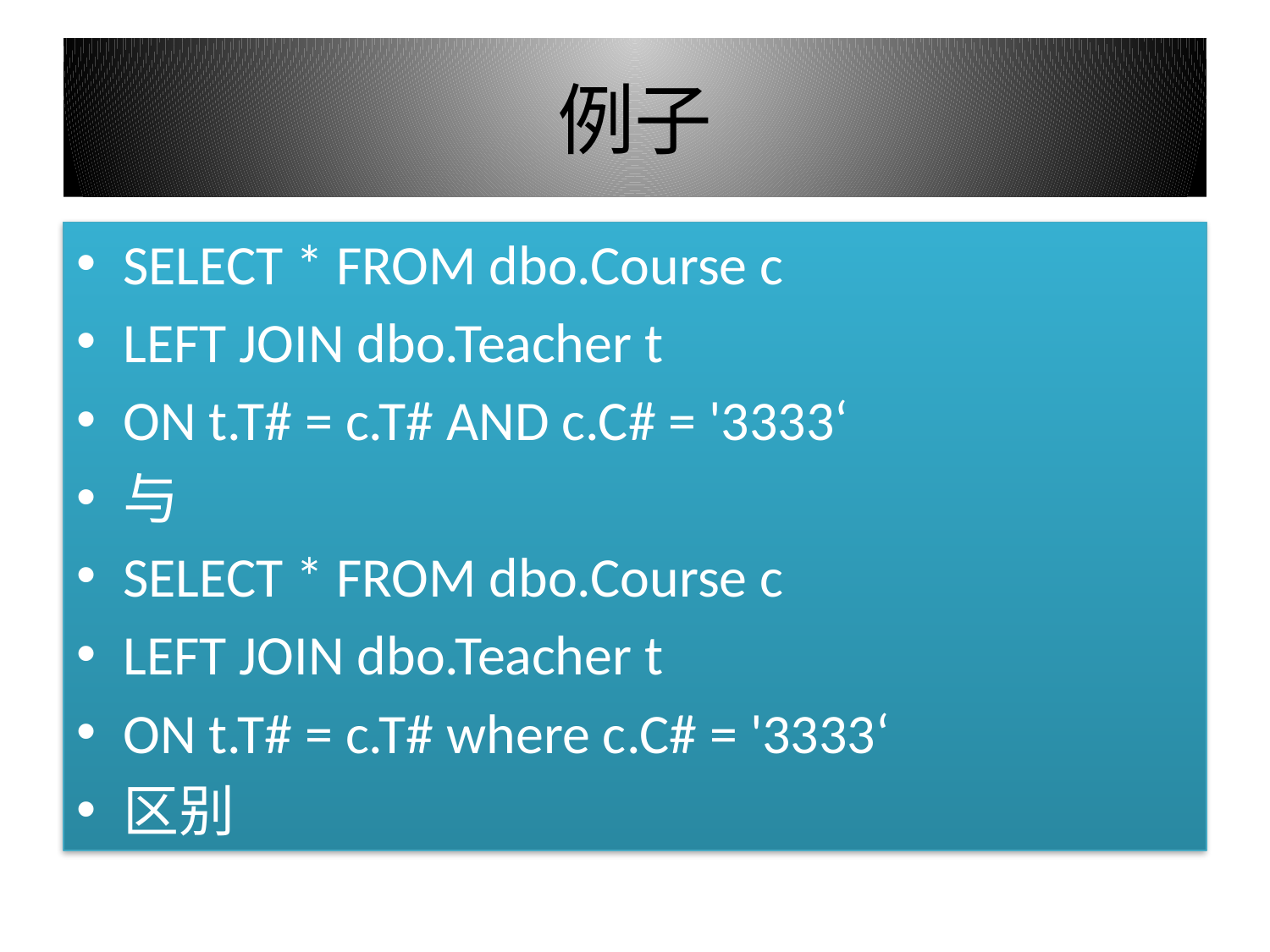

# 例子
SELECT * FROM dbo.Course c
LEFT JOIN dbo.Teacher t
ON t.T# = c.T# AND c.C# = '3333‘
与
SELECT * FROM dbo.Course c
LEFT JOIN dbo.Teacher t
ON t.T# = c.T# where c.C# = '3333‘
区别